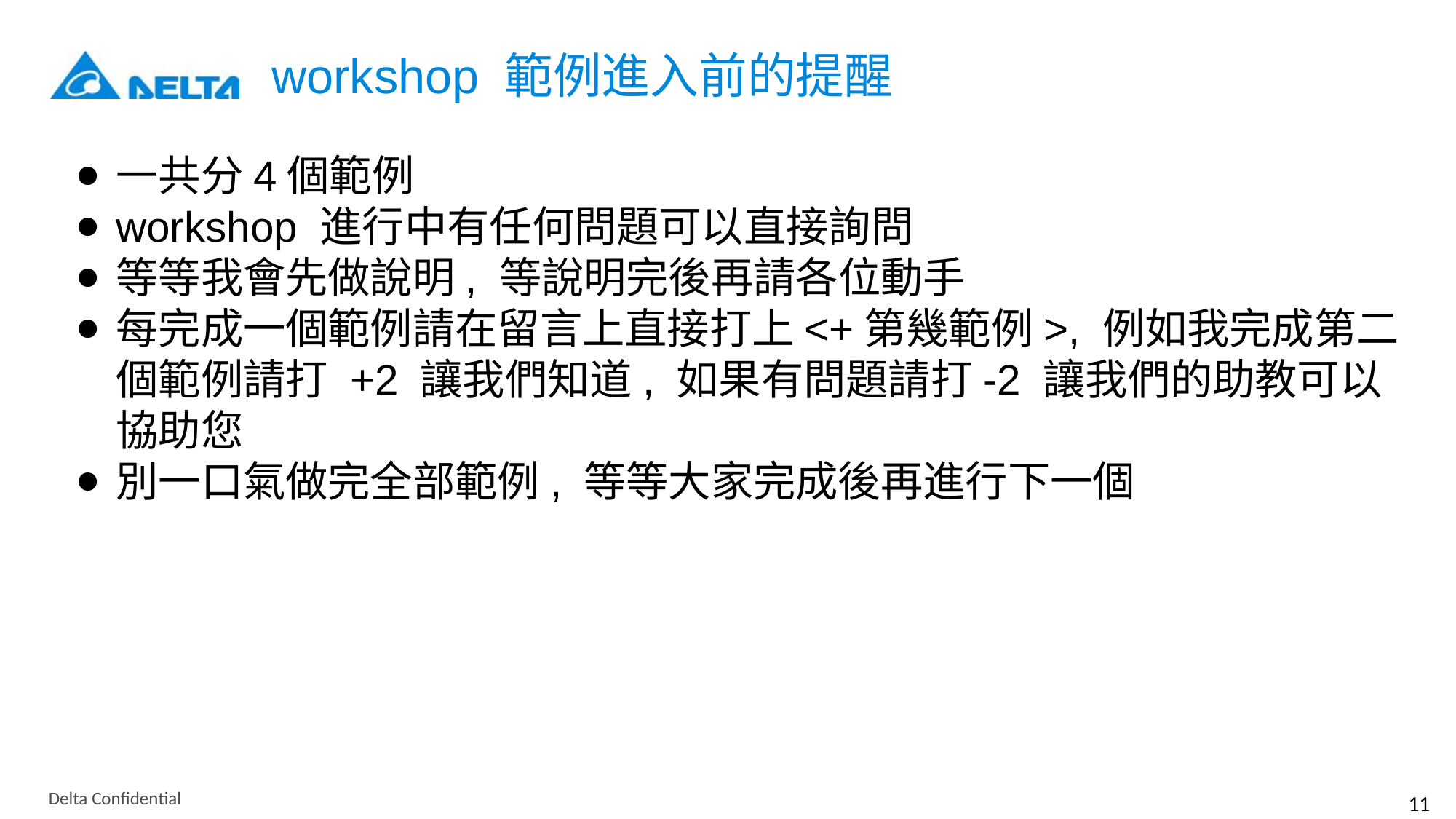

# workshop 範例進入前的提醒
一共分4個範例
workshop 進行中有任何問題可以直接詢問
等等我會先做說明, 等說明完後再請各位動手
每完成一個範例請在留言上直接打上<+第幾範例>, 例如我完成第二個範例請打 +2 讓我們知道, 如果有問題請打-2 讓我們的助教可以協助您
別一口氣做完全部範例, 等等大家完成後再進行下一個